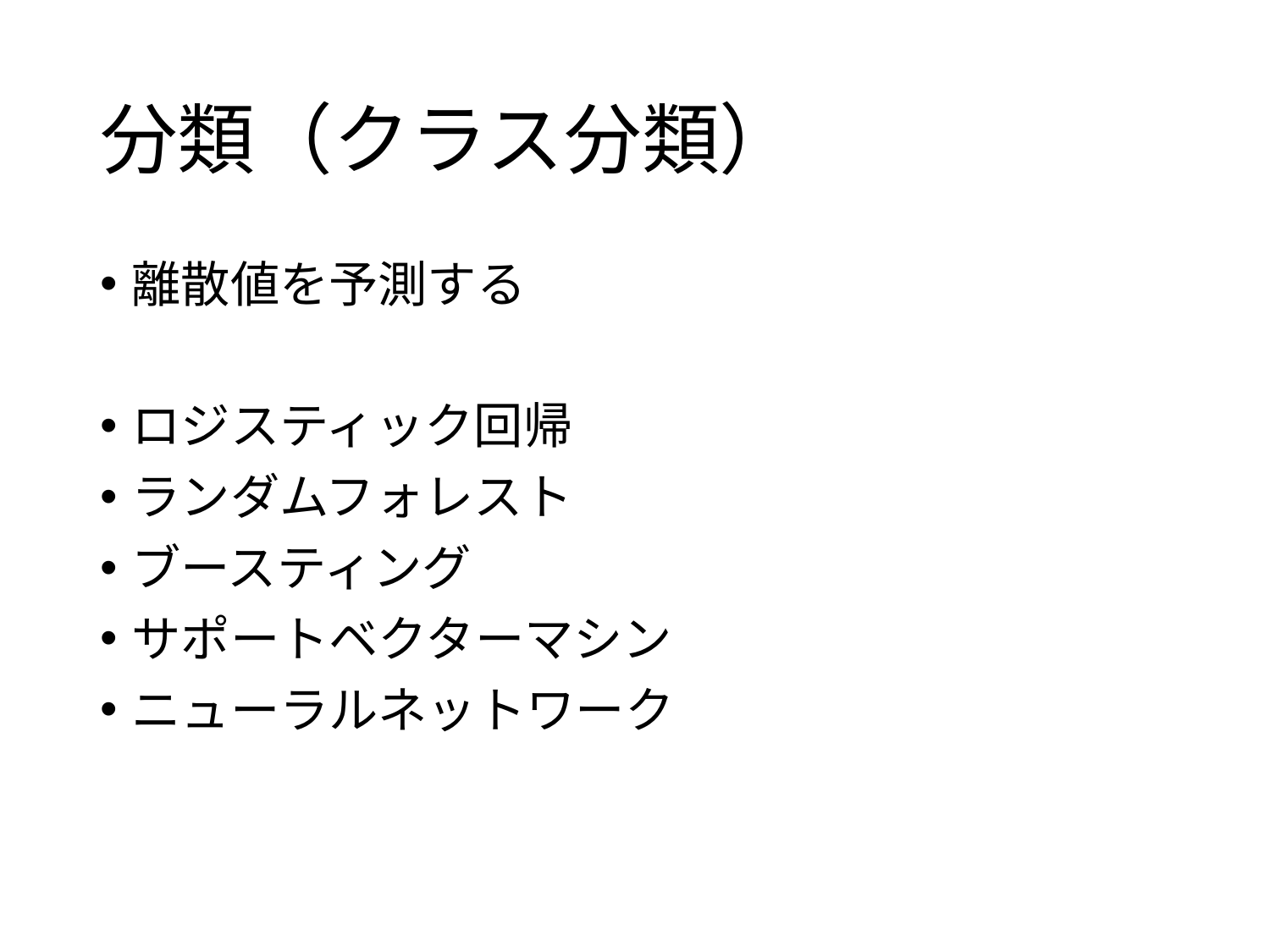

# 分類（クラス分類）
離散値を予測する

ロジスティック回帰
ランダムフォレスト
ブースティング
サポートベクターマシン
ニューラルネットワーク